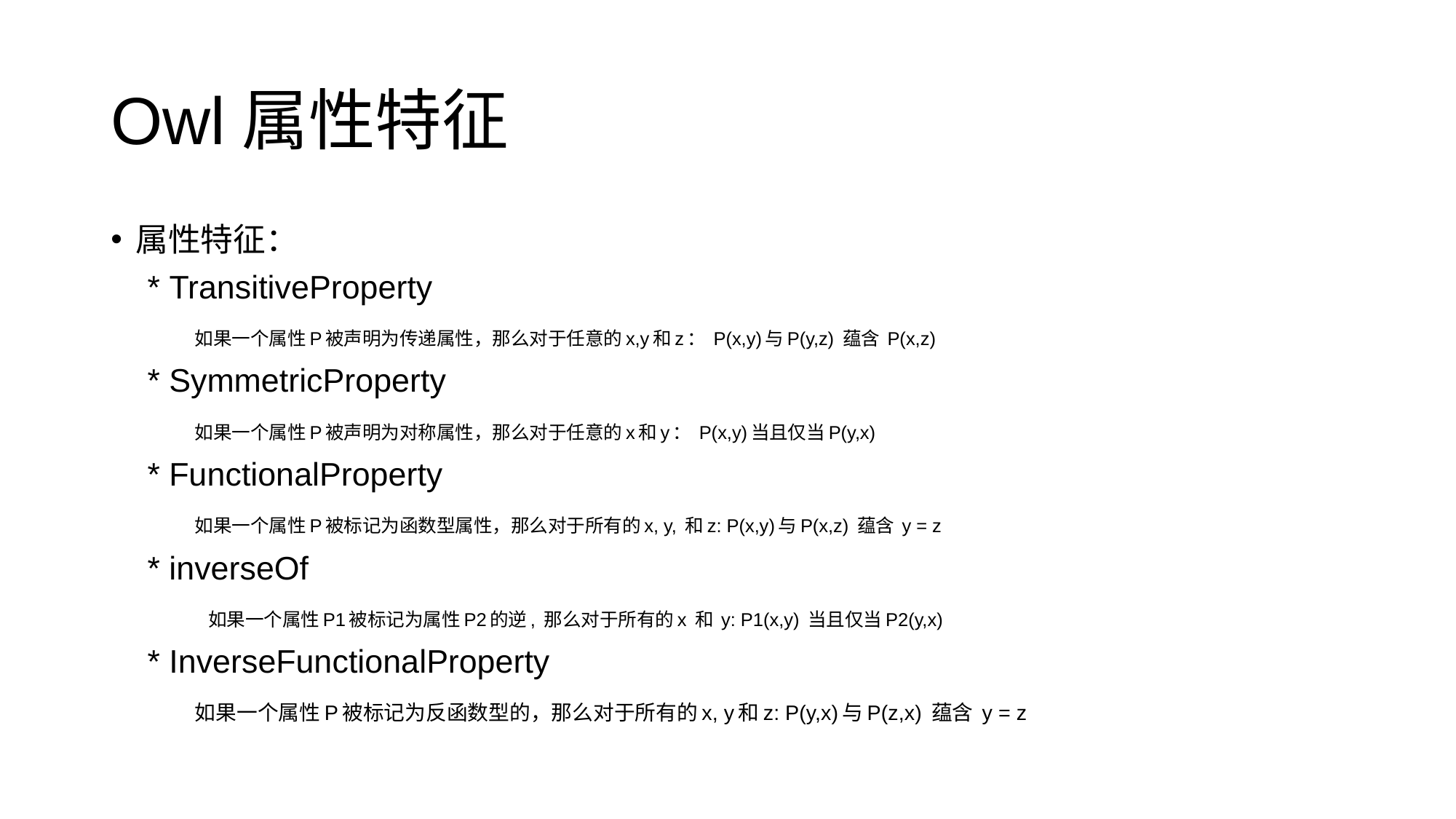

# Owl属性特征
属性特征：
    * TransitiveProperty
	如果一个属性P被声明为传递属性，那么对于任意的x,y和z： P(x,y)与P(y,z) 蕴含 P(x,z)
    * SymmetricProperty
	如果一个属性P被声明为对称属性，那么对于任意的x和y： P(x,y)当且仅当P(y,x)
    * FunctionalProperty
	如果一个属性P被标记为函数型属性，那么对于所有的x, y, 和z: P(x,y)与P(x,z) 蕴含 y = z
    * inverseOf
	 如果一个属性P1被标记为属性P2的逆, 那么对于所有的x 和 y: P1(x,y) 当且仅当P2(y,x)
    * InverseFunctionalProperty
	如果一个属性P被标记为反函数型的，那么对于所有的x, y和z: P(y,x)与P(z,x) 蕴含 y = z